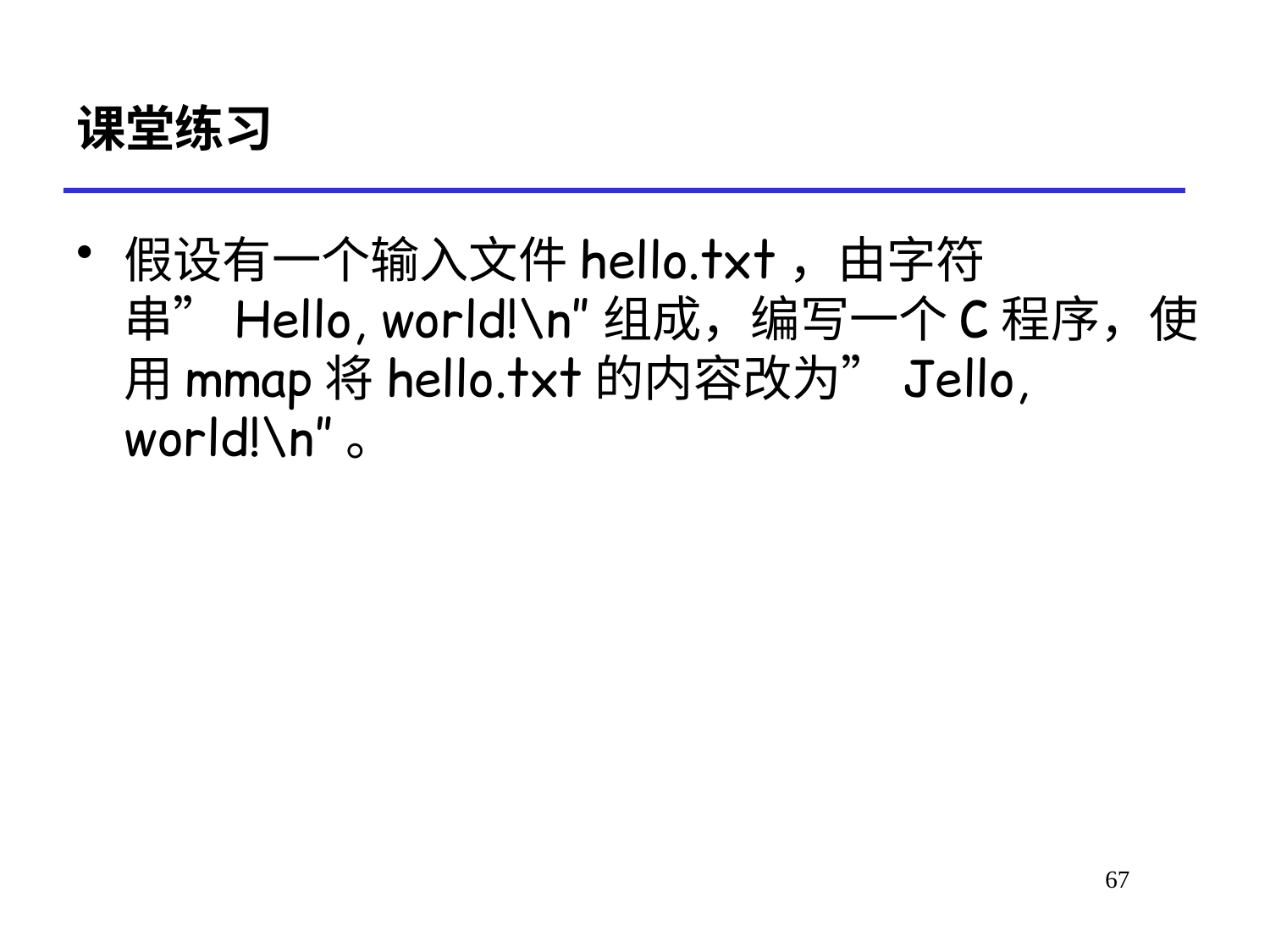

# 课堂练习
假设有一个输入文件hello.txt，由字符串”Hello, world!\n”组成，编写一个C程序，使用mmap将hello.txt的内容改为”Jello, world!\n”。
67